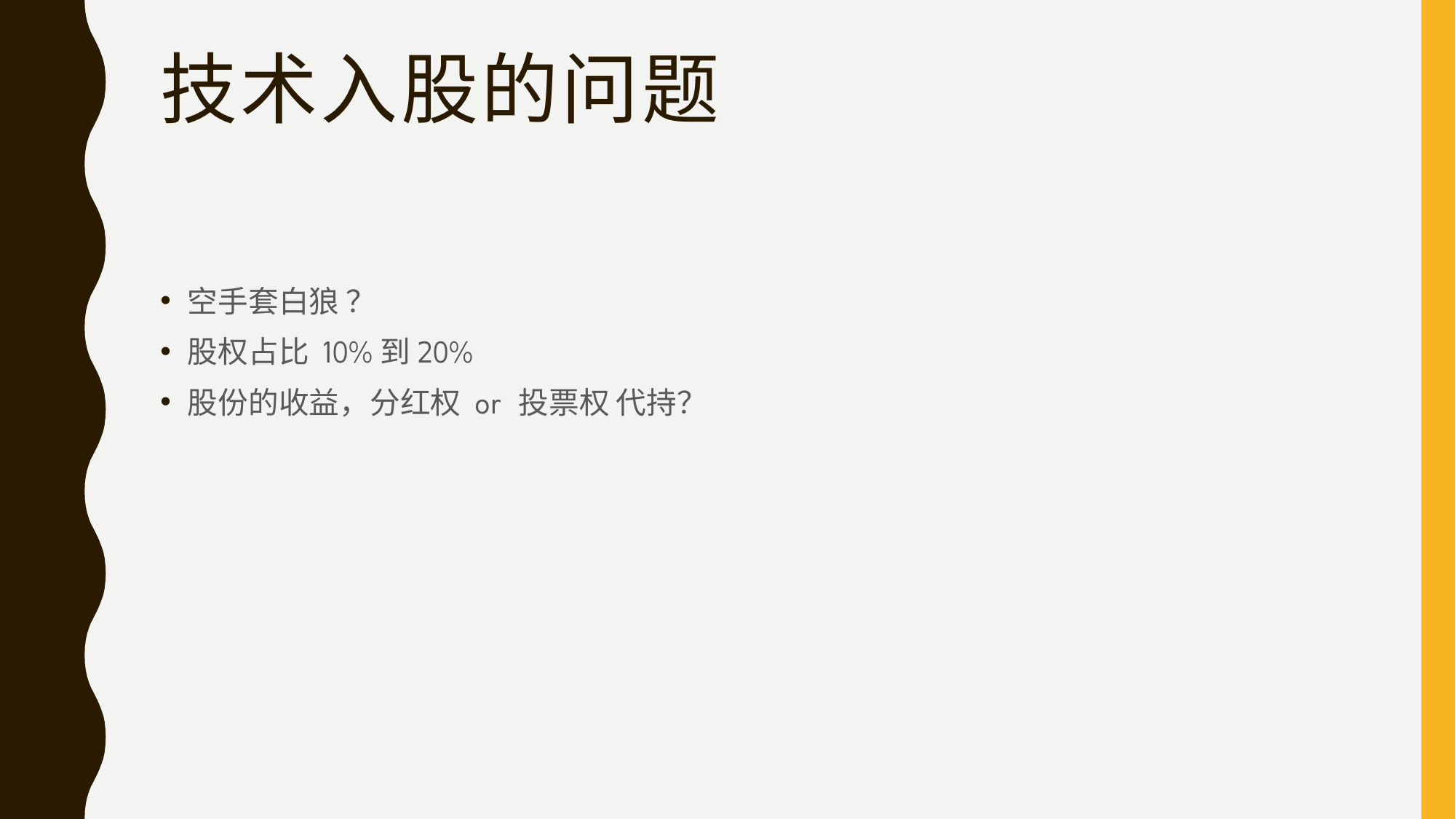

# 技术入股的问题
空手套白狼 ？
股权占比 10%到20%
股份的收益，分红权 or 投票权 代持？